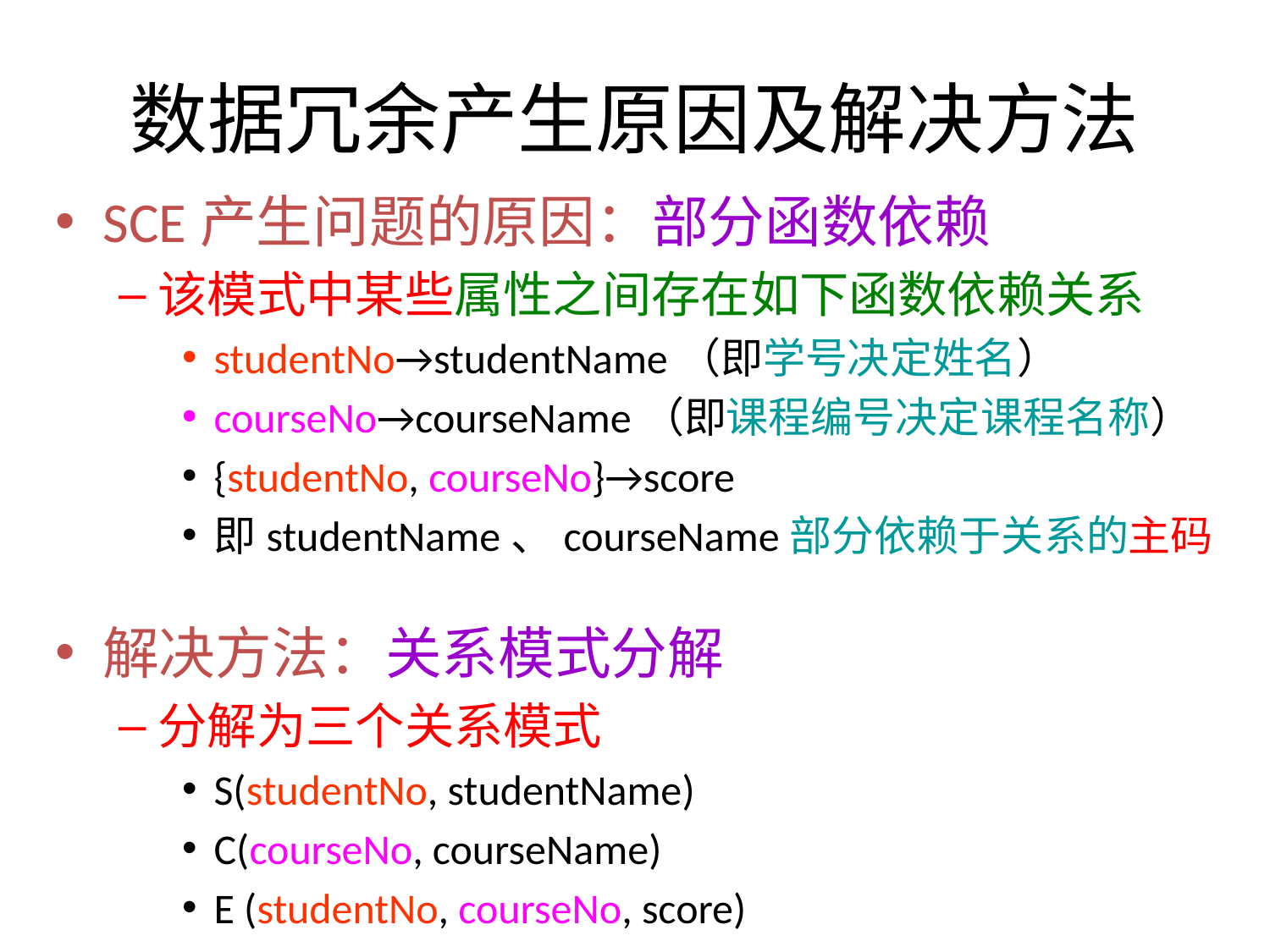

# 数据冗余产生原因及解决方法
SCE产生问题的原因：部分函数依赖
该模式中某些属性之间存在如下函数依赖关系
studentNo→studentName（即学号决定姓名）
courseNo→courseName（即课程编号决定课程名称）
{studentNo, courseNo}→score
即studentName、courseName部分依赖于关系的主码

解决方法：关系模式分解
分解为三个关系模式
S(studentNo, studentName)
C(courseNo, courseName)
E (studentNo, courseNo, score)